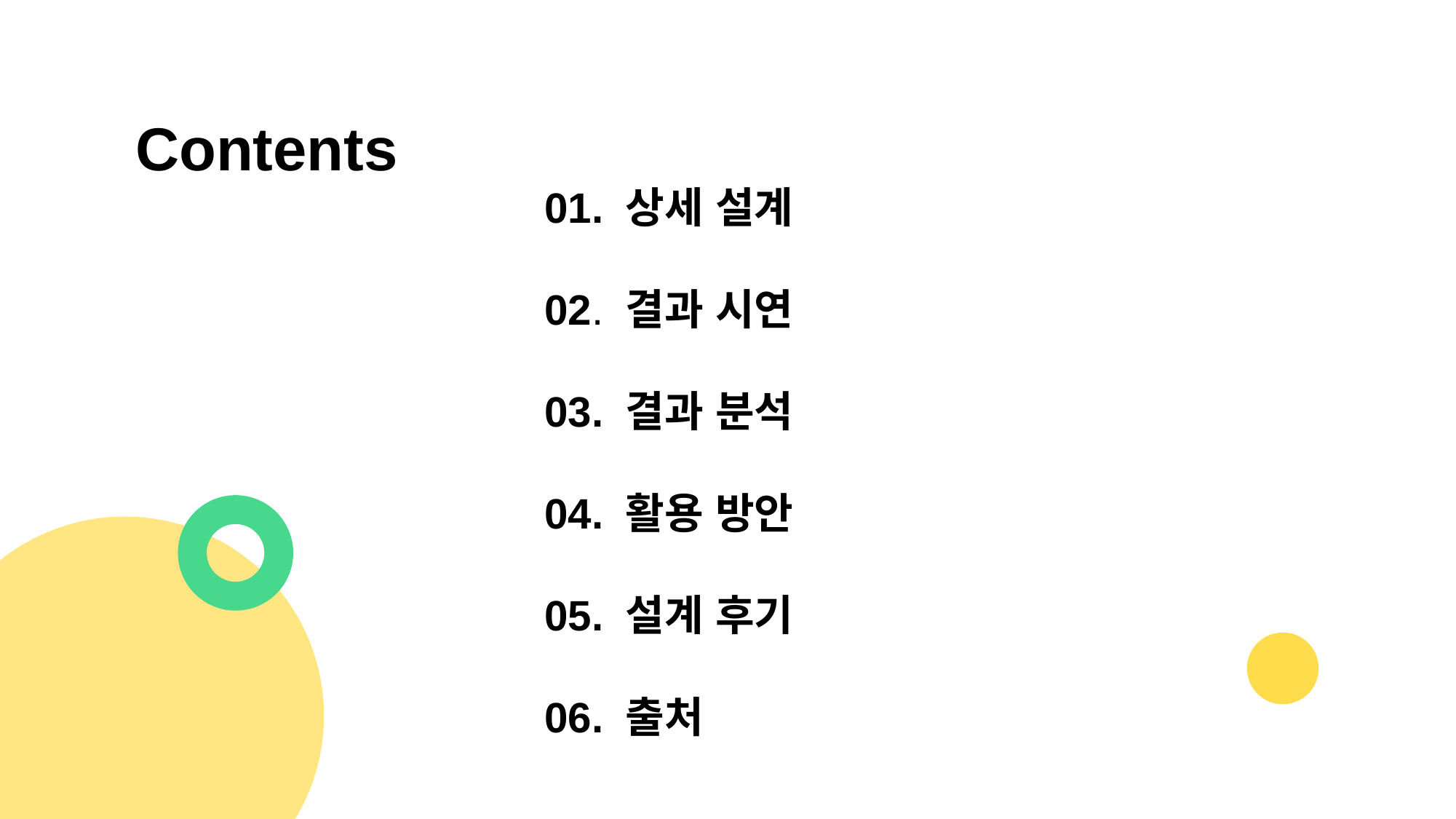

Contents

01. 상세 설계

02. 결과 시연

03. 결과 분석

04. 활용 방안

05. 설계 후기

06. 출처